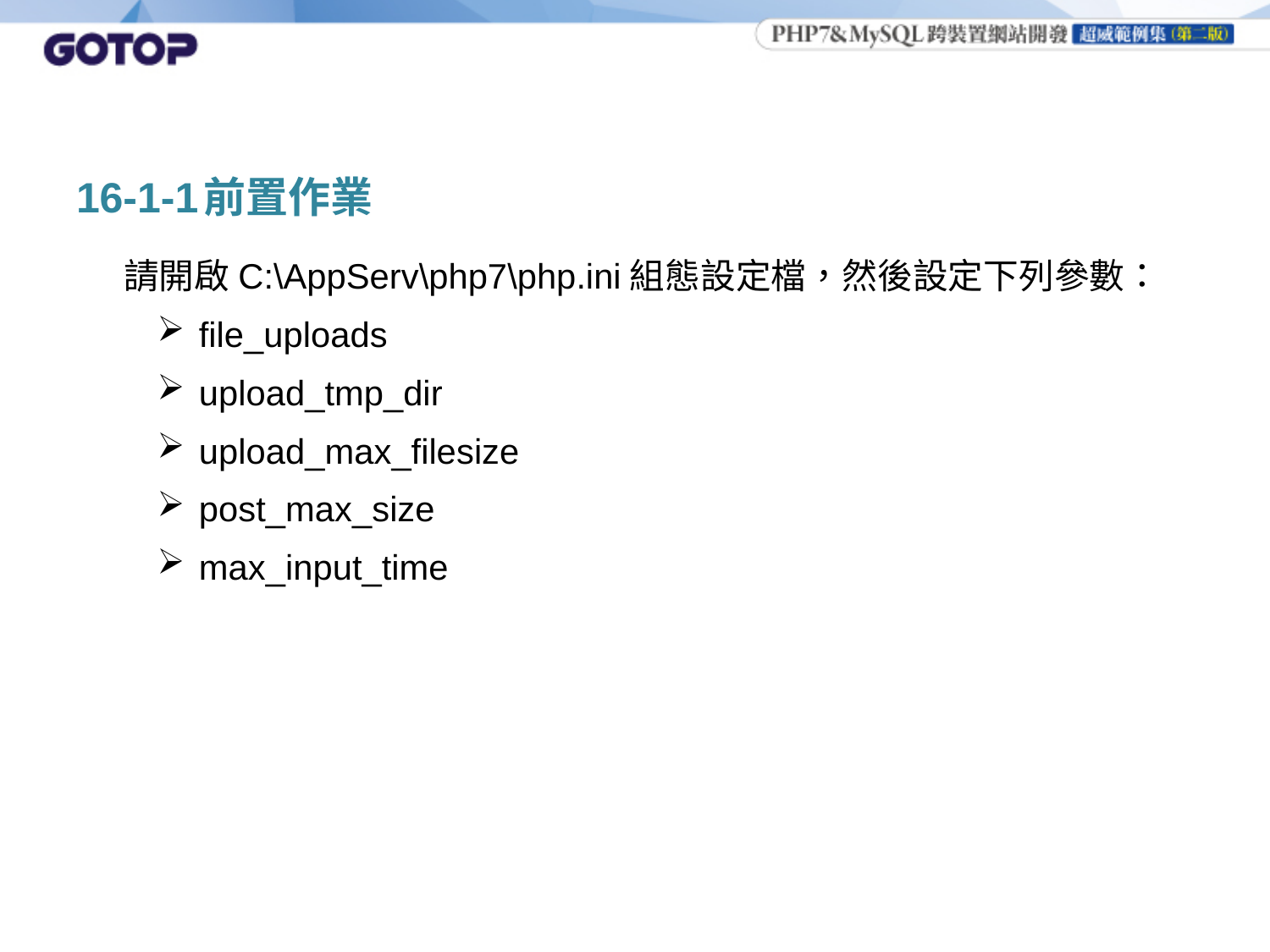

# 16-1-1	前置作業
	請開啟C:\AppServ\php7\php.ini組態設定檔，然後設定下列參數：
 file_uploads
 upload_tmp_dir
 upload_max_filesize
 post_max_size
 max_input_time